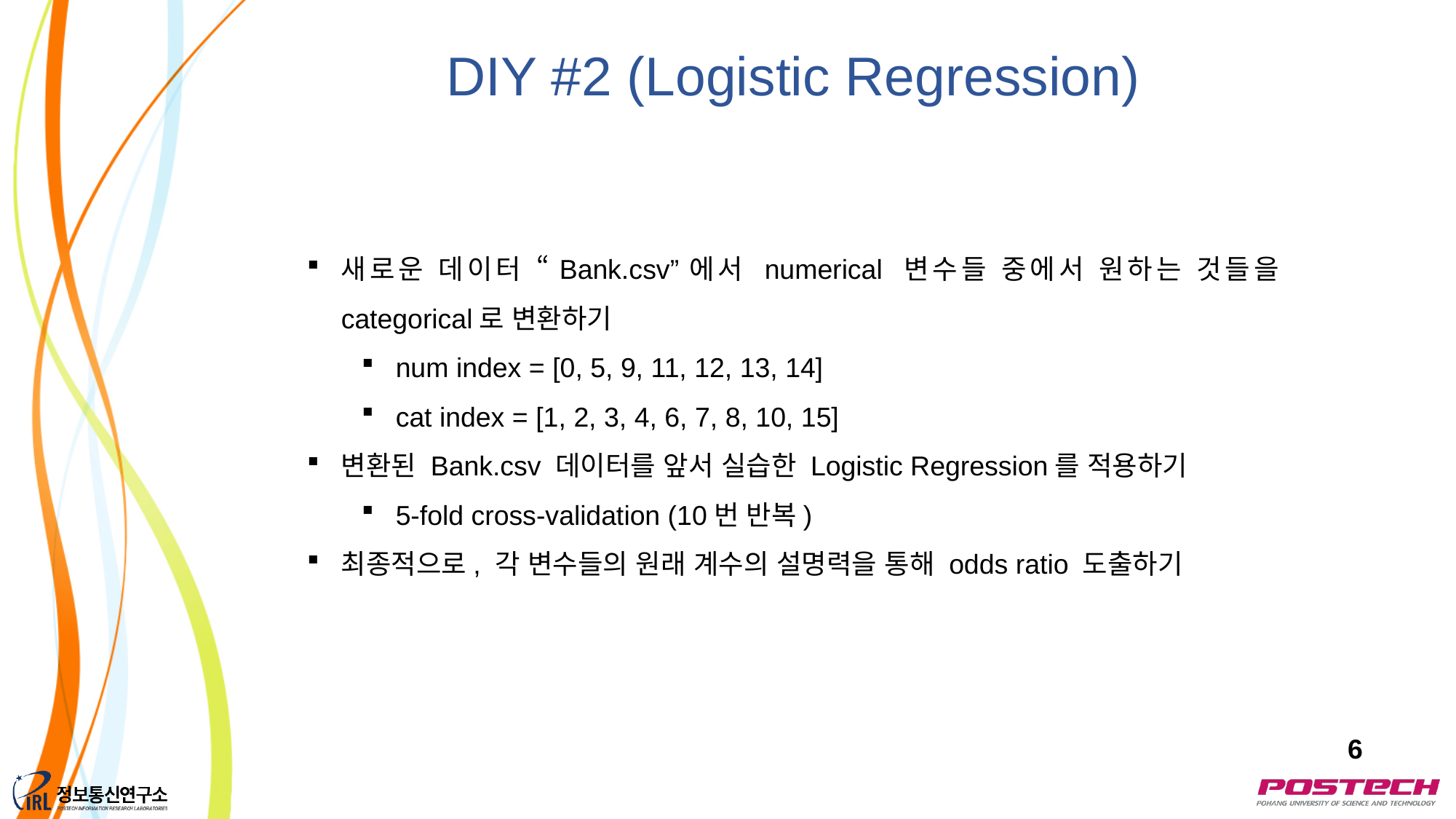

DIY #2 (Logistic Regression)
새로운 데이터 “Bank.csv”에서 numerical 변수들 중에서 원하는 것들을 categorical로 변환하기
num index = [0, 5, 9, 11, 12, 13, 14]
cat index = [1, 2, 3, 4, 6, 7, 8, 10, 15]
변환된 Bank.csv 데이터를 앞서 실습한 Logistic Regression를 적용하기
5-fold cross-validation (10번 반복)
최종적으로, 각 변수들의 원래 계수의 설명력을 통해 odds ratio 도출하기